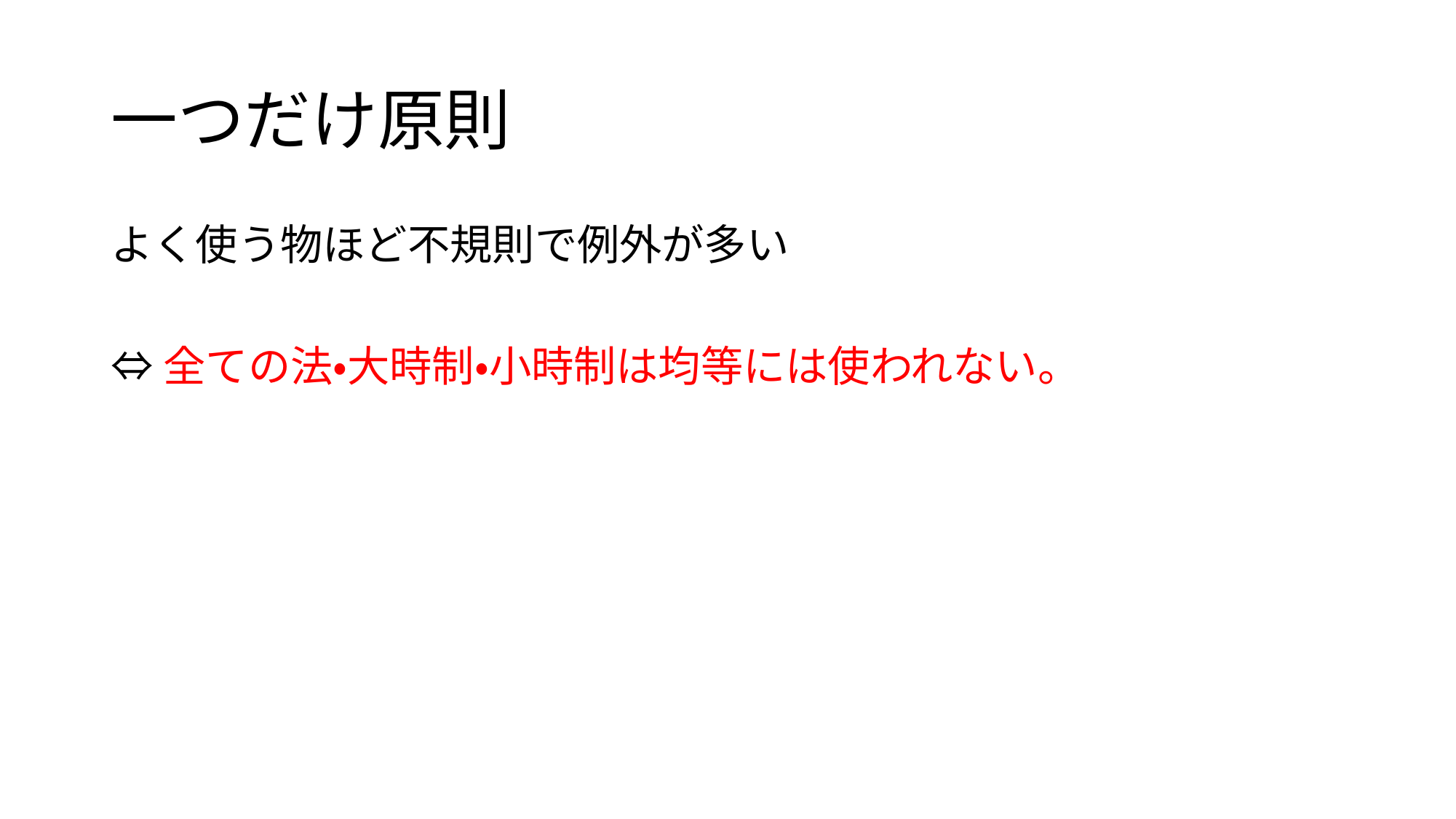

# 一つだけ原則
よく使う物ほど不規則で例外が多い

⇔全ての法・大時制・小時制は均等には使われない。